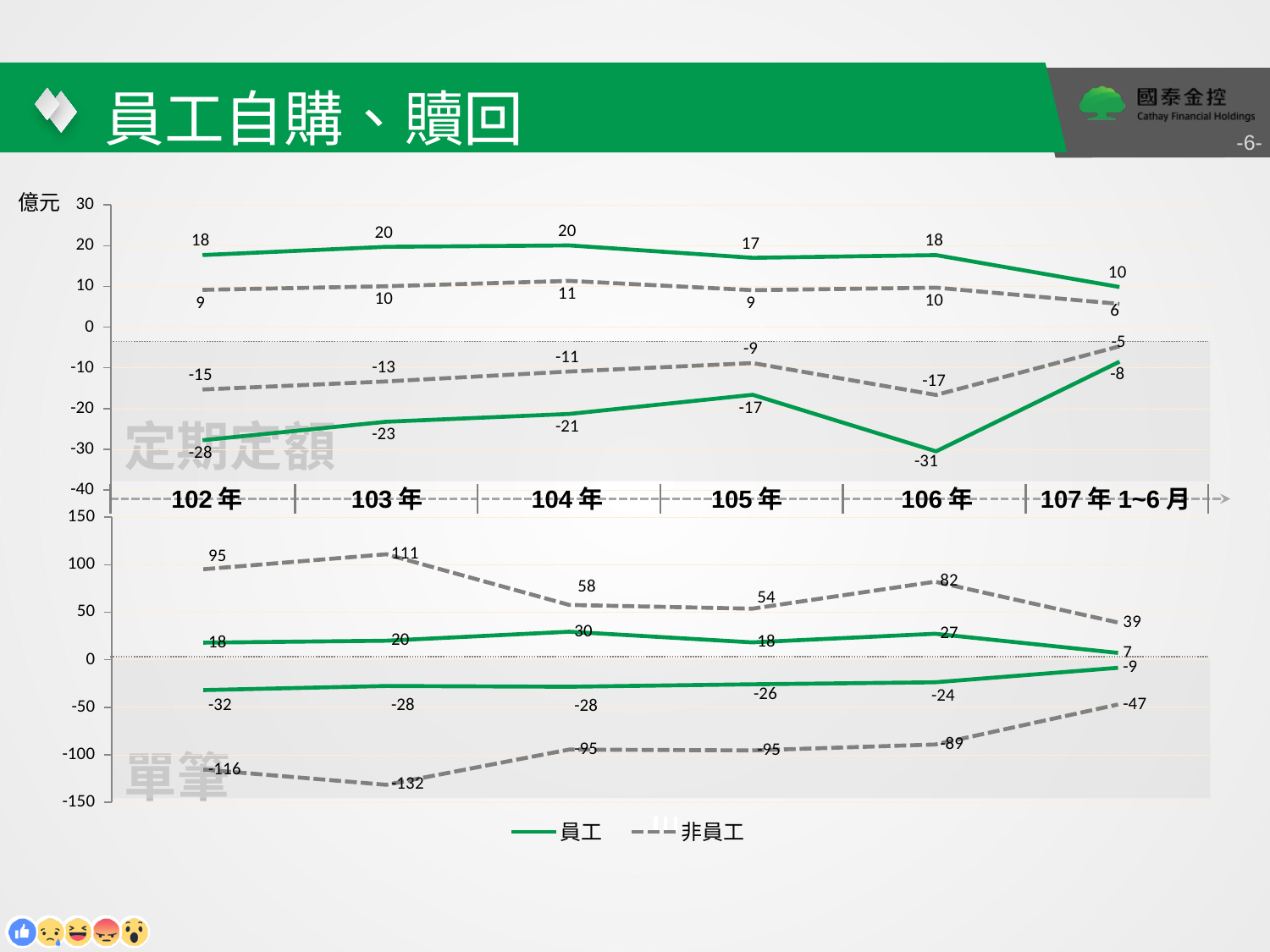

# 員工自購、贖回
-6-
億元

### Chart

| Category | 員工 | 非員工 | 員工 | 非員工 |
|---|---|---|---|---|
| 102年 | 17.69744896 | 9.163789900000001 | -27.778232040000002 | -15.32324494 |
| 103年 | 19.73003051 | 10.04296139 | -23.24972946 | -13.34014753 |
| 104年 | 20.063589999999998 | 11.358285 | -21.32504938 | -10.9000374 |
| 105年 | 17.03004 | 9.085980000000001 | -16.614862220000003 | -8.82608796 |
| 106年 | 17.6852 | 9.7012 | -30.5111 | -16.6551 |
| 107年1~6月 | 9.859869999999999 | 5.7165799999999996 | -8.49476535 | -4.72362562 |
定期定額
102年
103年
104年
105年
106年
107年1~6月

### Chart

| Category | 員工 | 非員工 | 員工 | 非員工 |
|---|---|---|---|---|
| 102年 | 17.96435434 | 95.21907617000001 | -31.99052292 | -115.60105726999998 |
| 103年 | 20.05829538 | 110.98196716 | -27.685534360000002 | -131.61494424 |
| 104年 | 29.500275339999998 | 57.69109041 | -28.44125701 | -94.55768119 |
| 105年 | 18.27548309 | 53.761055940000006 | -25.872613819999998 | -95.45188293 |
| 106年 | 27.333001510000003 | 82.1221 | -23.75069628 | -89.23597113000001 |
| 107年1~6月 | 7.22381605 | 39.152384520000005 | -8.502801389999998 | -47.091774369999996 |
《說明》
定期定額：員工占65%，單筆：員工占22%。

單筆
員工
非員工